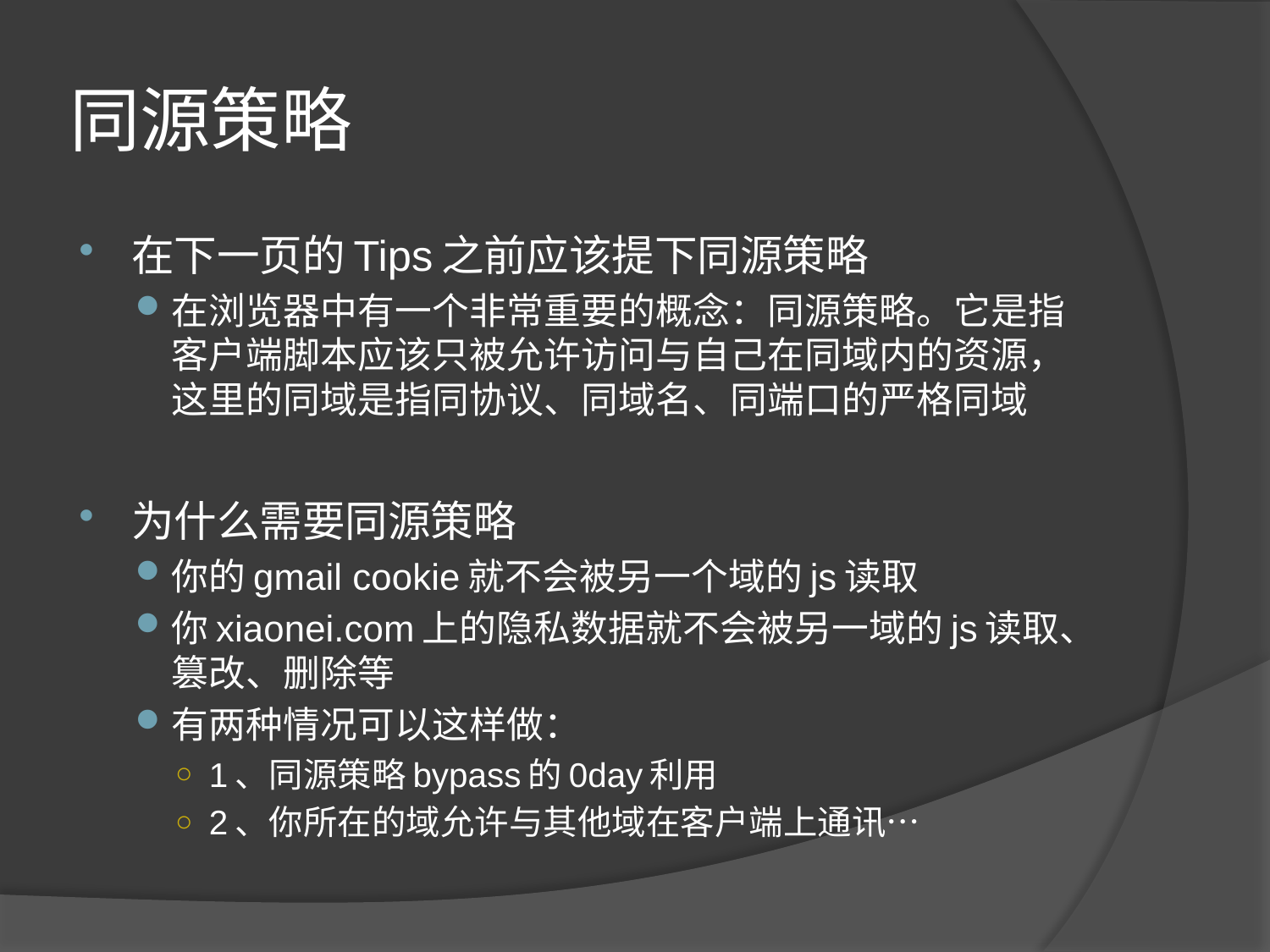

# 同源策略
在下一页的Tips之前应该提下同源策略
在浏览器中有一个非常重要的概念：同源策略。它是指客户端脚本应该只被允许访问与自己在同域内的资源，这里的同域是指同协议、同域名、同端口的严格同域

为什么需要同源策略
你的gmail cookie就不会被另一个域的js读取
你xiaonei.com上的隐私数据就不会被另一域的js读取、篡改、删除等
有两种情况可以这样做：
1、同源策略bypass的0day利用
2、你所在的域允许与其他域在客户端上通讯…